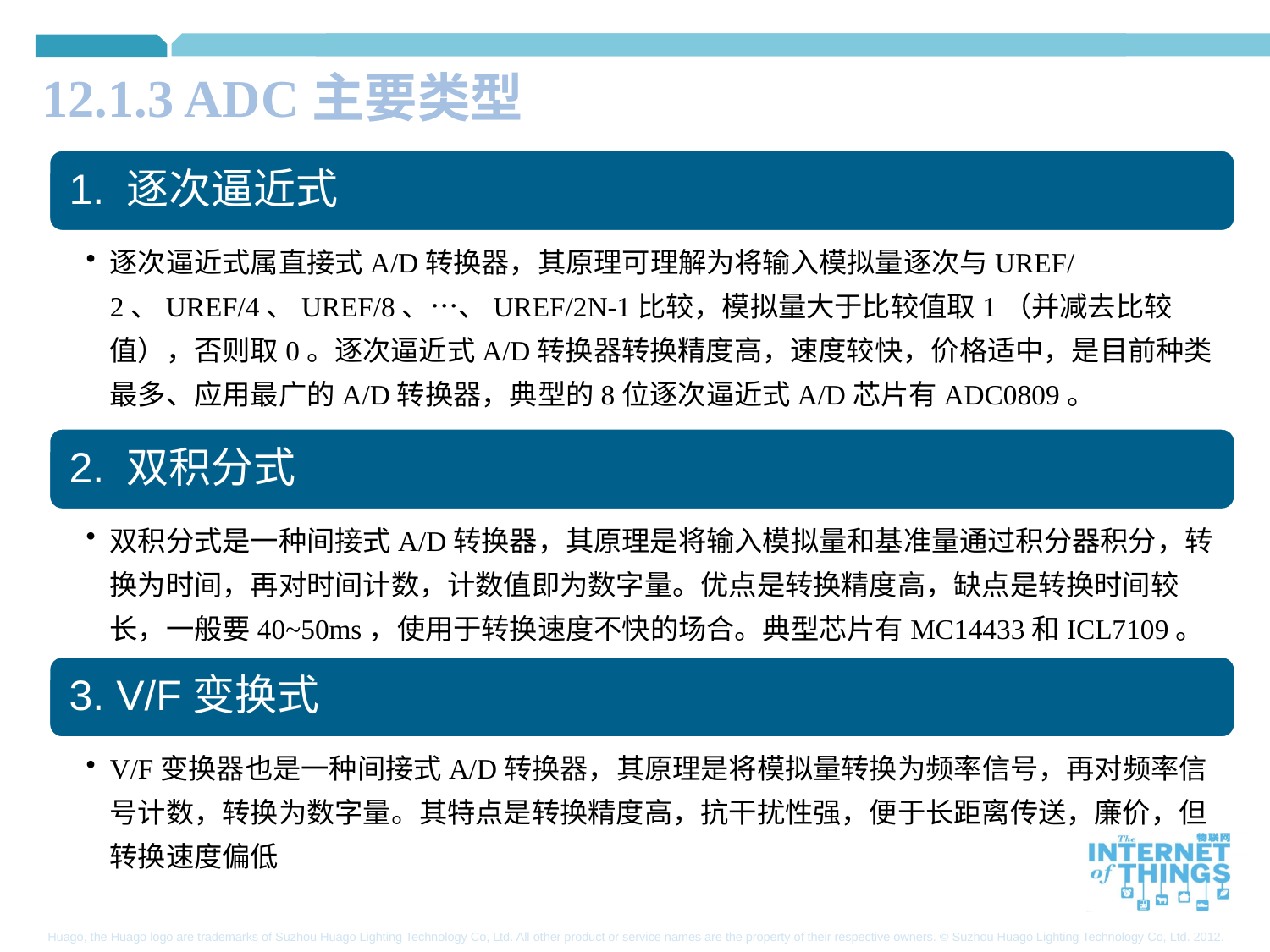

12.1.3 ADC主要类型
1. 逐次逼近式
逐次逼近式属直接式A/D转换器，其原理可理解为将输入模拟量逐次与UREF/2、UREF/4、UREF/8、…、UREF/2N-1比较，模拟量大于比较值取1（并减去比较值），否则取0。逐次逼近式A/D转换器转换精度高，速度较快，价格适中，是目前种类最多、应用最广的A/D转换器，典型的8位逐次逼近式A/D芯片有ADC0809。
2. 双积分式
双积分式是一种间接式A/D转换器，其原理是将输入模拟量和基准量通过积分器积分，转换为时间，再对时间计数，计数值即为数字量。优点是转换精度高，缺点是转换时间较长，一般要40~50ms，使用于转换速度不快的场合。典型芯片有MC14433和ICL7109。
3. V/F变换式
V/F变换器也是一种间接式A/D转换器，其原理是将模拟量转换为频率信号，再对频率信号计数，转换为数字量。其特点是转换精度高，抗干扰性强，便于长距离传送，廉价，但转换速度偏低